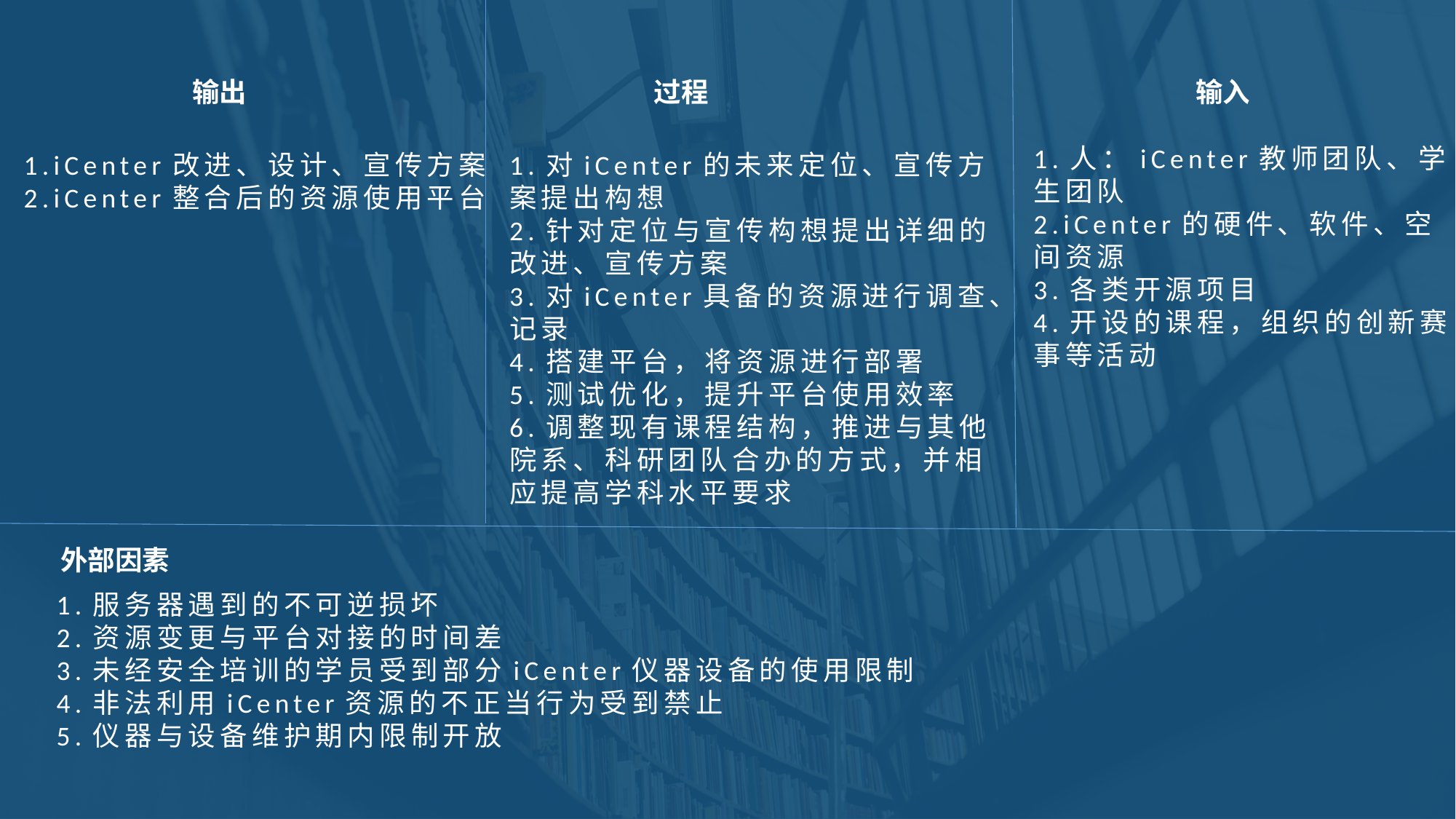

输出
过程
输入
1.人：iCenter教师团队、学生团队
2.iCenter的硬件、软件、空间资源
3.各类开源项目
4.开设的课程，组织的创新赛事等活动
1.iCenter改进、设计、宣传方案
2.iCenter整合后的资源使用平台
1.对iCenter的未来定位、宣传方案提出构想
2.针对定位与宣传构想提出详细的改进、宣传方案
3.对iCenter具备的资源进行调查、记录
4.搭建平台，将资源进行部署
5.测试优化，提升平台使用效率
6.调整现有课程结构，推进与其他院系、科研团队合办的方式，并相应提高学科水平要求
外部因素
1.服务器遇到的不可逆损坏
2.资源变更与平台对接的时间差
3.未经安全培训的学员受到部分iCenter仪器设备的使用限制
4.非法利用iCenter资源的不正当行为受到禁止
5.仪器与设备维护期内限制开放